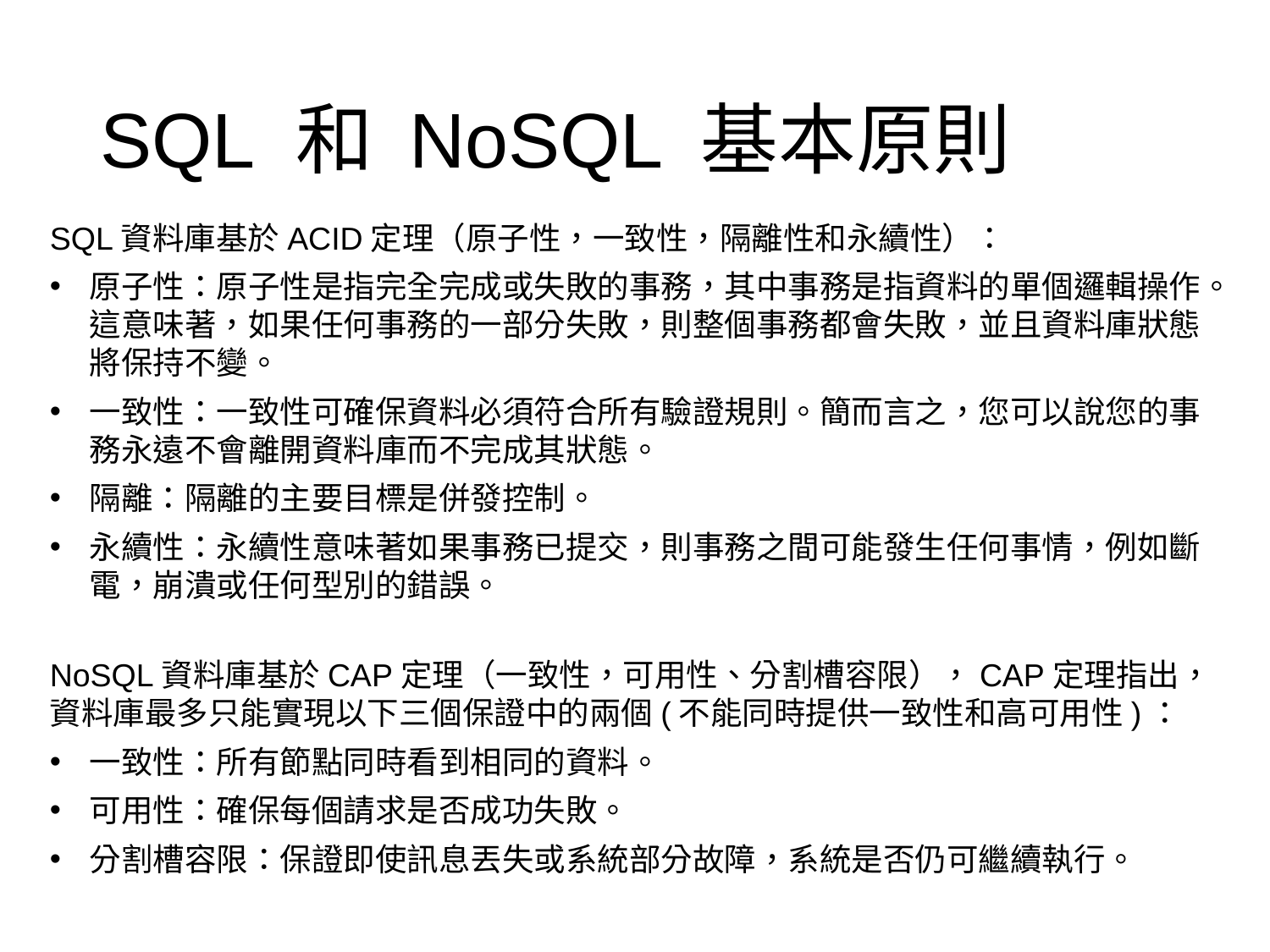

# SQL 和 NoSQL 基本原則
SQL資料庫基於ACID定理（原子性，一致性，隔離性和永續性）：
原子性：原子性是指完全完成或失敗的事務，其中事務是指資料的單個邏輯操作。這意味著，如果任何事務的一部分失敗，則整個事務都會失敗，並且資料庫狀態將保持不變。
一致性：一致性可確保資料必須符合所有驗證規則。簡而言之，您可以說您的事務永遠不會離開資料庫而不完成其狀態。
隔離：隔離的主要目標是併發控制。
永續性：永續性意味著如果事務已提交，則事務之間可能發生任何事情，例如斷電，崩潰或任何型別的錯誤。
NoSQL資料庫基於CAP定理（一致性，可用性、分割槽容限），CAP定理指出，資料庫最多只能實現以下三個保證中的兩個(不能同時提供一致性和高可用性)：
一致性：所有節點同時看到相同的資料。
可用性：確保每個請求是否成功失敗。
分割槽容限：保證即使訊息丟失或系統部分故障，系統是否仍可繼續執行。